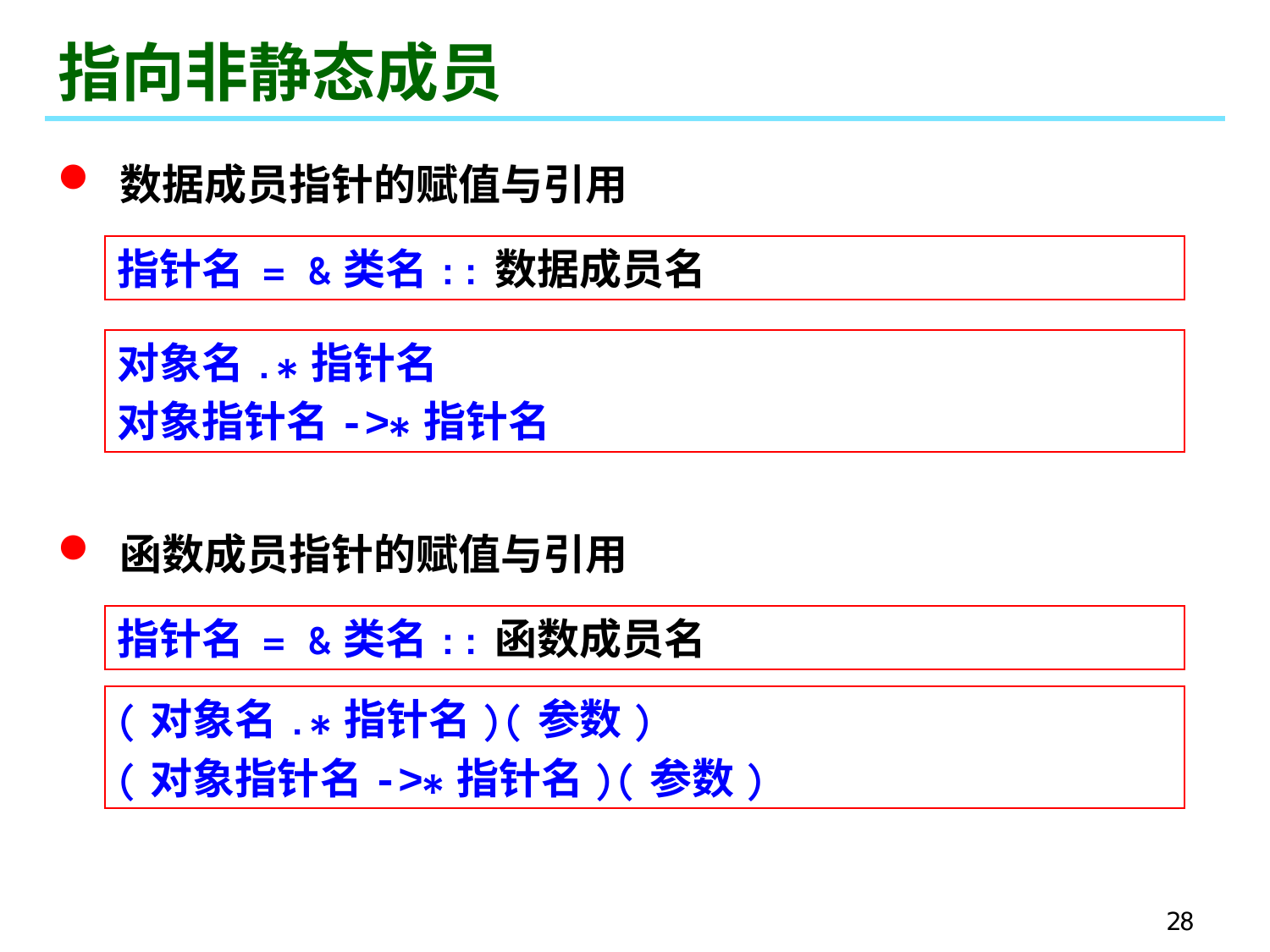

# 指向非静态成员
 数据成员指针的赋值与引用
指针名 = &类名::数据成员名
对象名.*指针名
对象指针名->*指针名
 函数成员指针的赋值与引用
指针名 = &类名::函数成员名
(对象名.*指针名)(参数)
(对象指针名->*指针名)(参数)
28